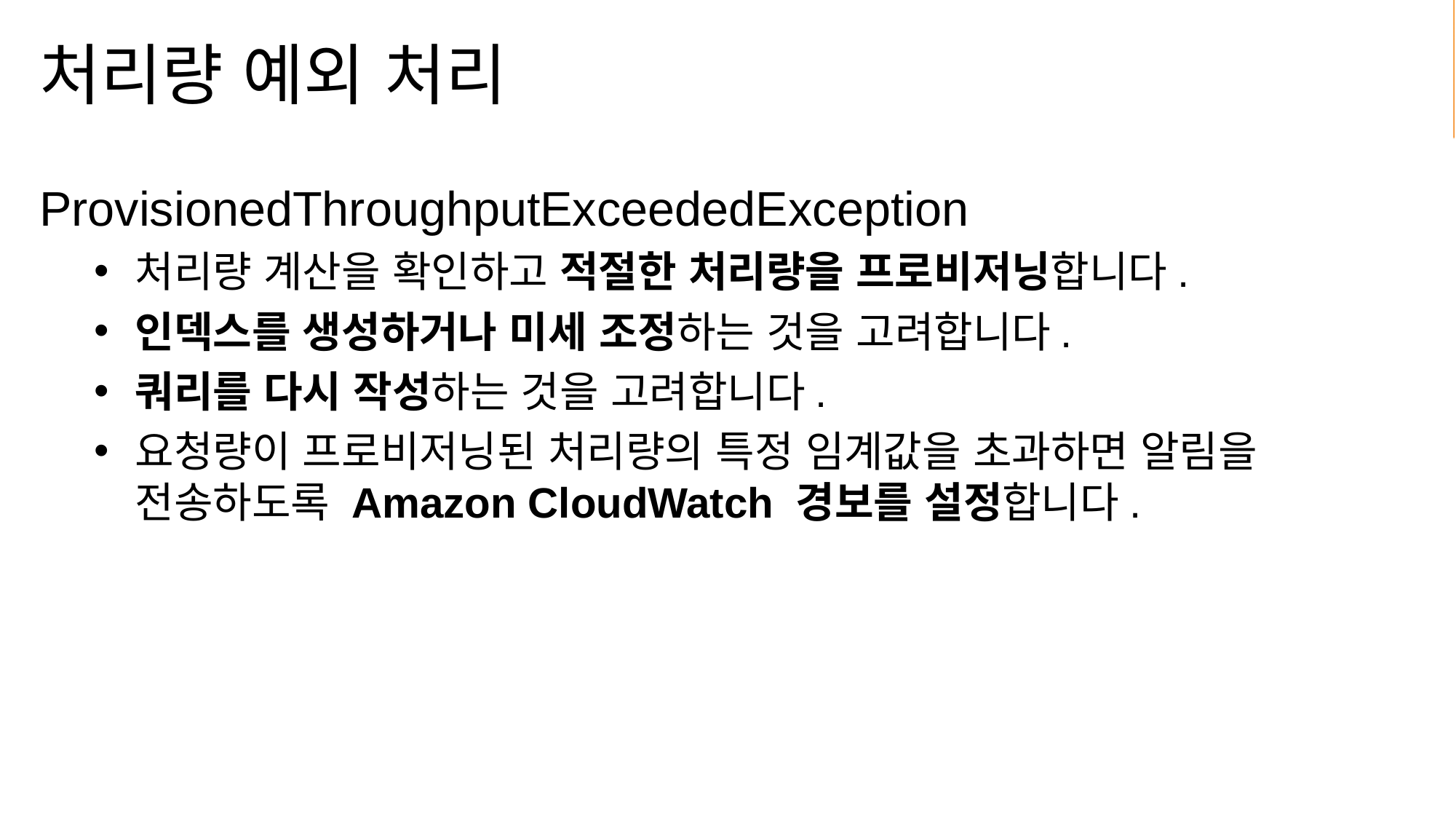

# 처리량 예외 처리
ProvisionedThroughputExceededException
처리량 계산을 확인하고 적절한 처리량을 프로비저닝합니다.
인덱스를 생성하거나 미세 조정하는 것을 고려합니다.
쿼리를 다시 작성하는 것을 고려합니다.
요청량이 프로비저닝된 처리량의 특정 임계값을 초과하면 알림을 전송하도록 Amazon CloudWatch 경보를 설정합니다.